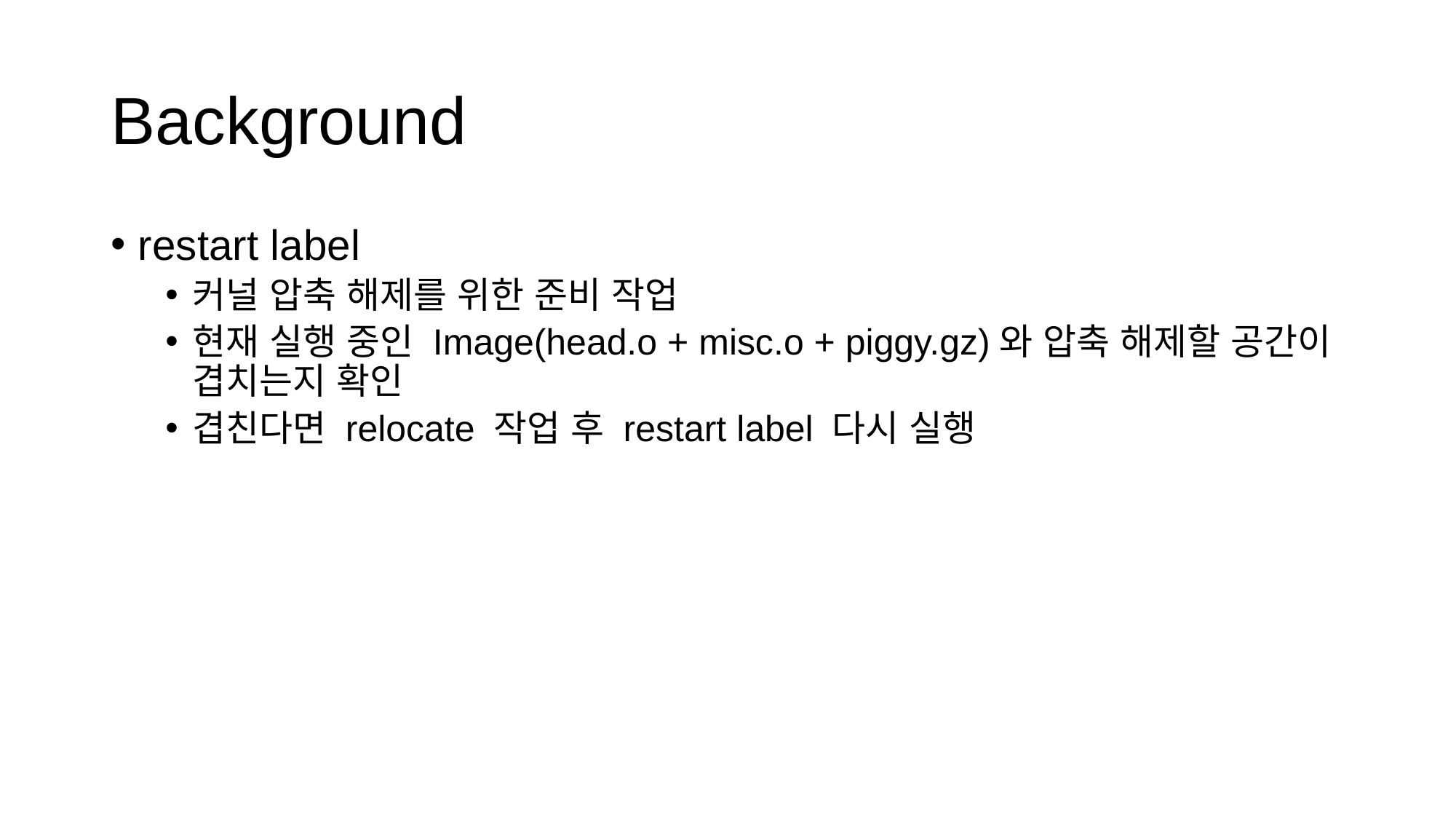

# Background
restart label
커널 압축 해제를 위한 준비 작업
현재 실행 중인 Image(head.o + misc.o + piggy.gz)와 압축 해제할 공간이 겹치는지 확인
겹친다면 relocate 작업 후 restart label 다시 실행